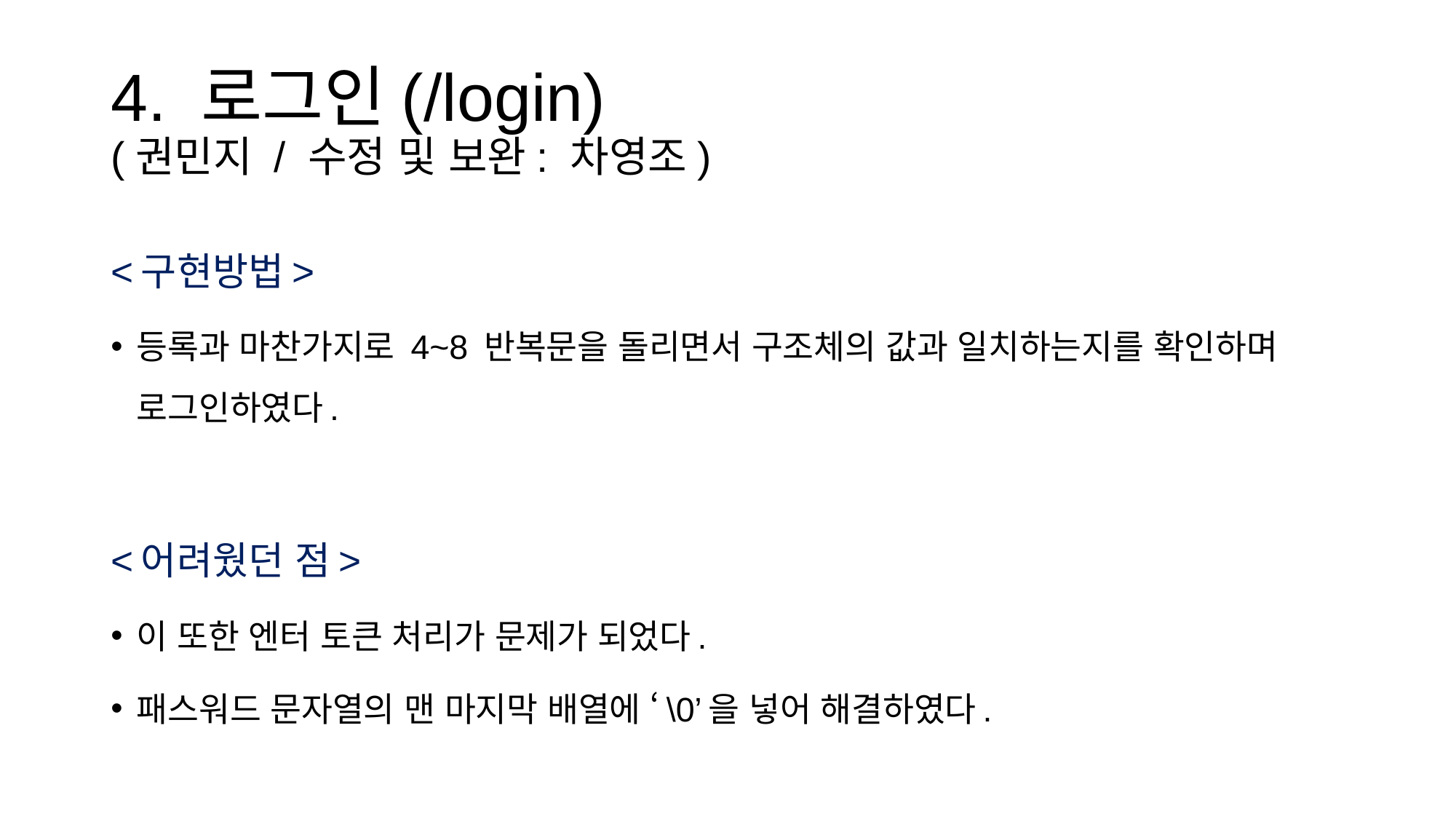

# 4. 로그인(/login) (권민지 / 수정 및 보완: 차영조)
<구현방법>
등록과 마찬가지로 4~8 반복문을 돌리면서 구조체의 값과 일치하는지를 확인하며 로그인하였다.

<어려웠던 점>
이 또한 엔터 토큰 처리가 문제가 되었다.
패스워드 문자열의 맨 마지막 배열에 ‘\0’을 넣어 해결하였다.